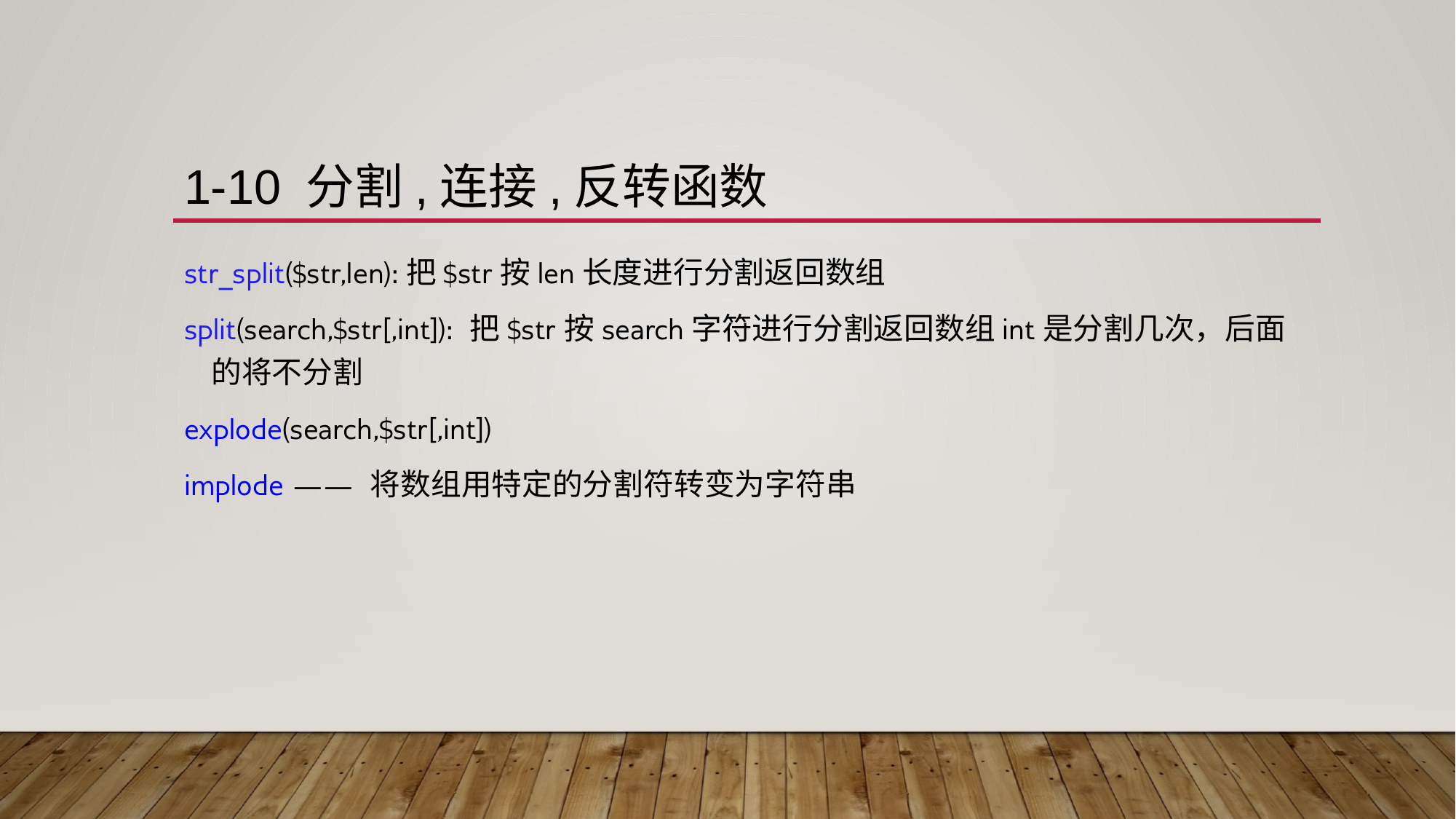

# 1-10 分割,连接,反转函数
str_split($str,len):把$str按len长度进行分割返回数组
split(search,$str[,int]): 把$str按search字符进行分割返回数组int是分割几次，后面的将不分割
explode(search,$str[,int])
implode —— 将数组用特定的分割符转变为字符串